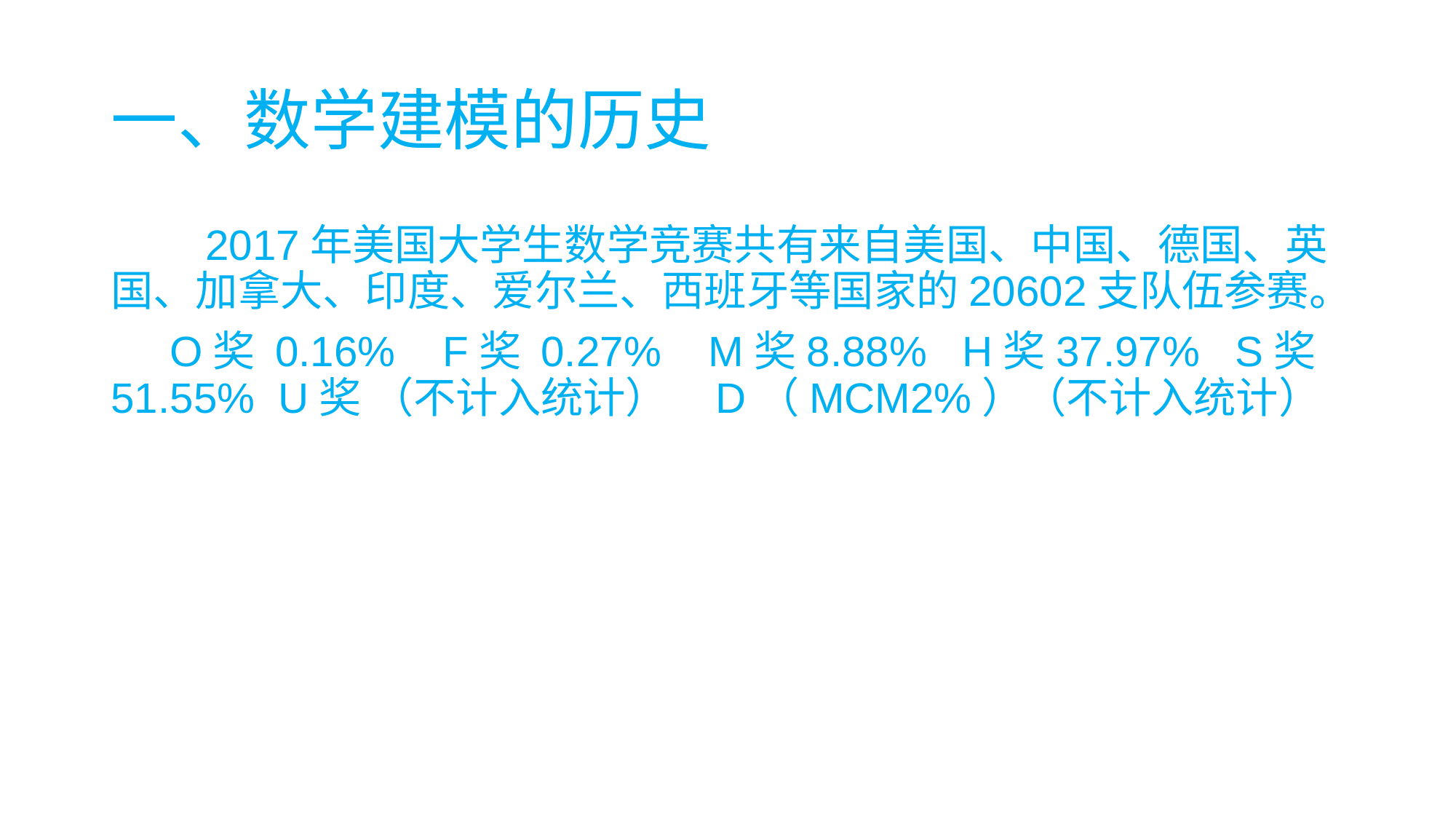

# 一、数学建模的历史
        2017年美国大学生数学竞赛共有来自美国、中国、德国、英国、加拿大、印度、爱尔兰、西班牙等国家的20602支队伍参赛。
     O奖 0.16%    F奖 0.27%    M奖8.88%   H奖37.97%   S奖51.55%  U奖 （不计入统计）    D（MCM2%）（不计入统计）